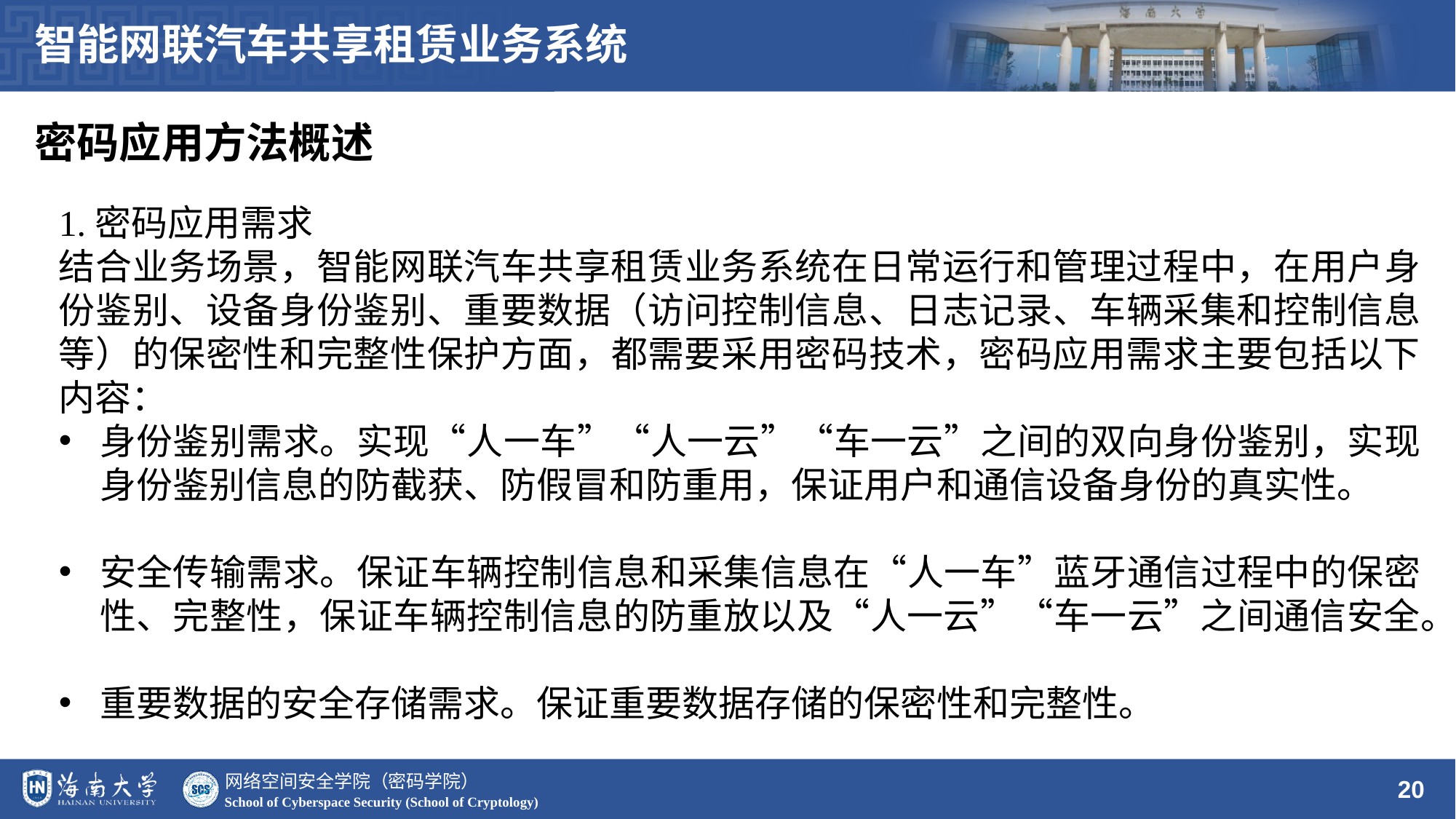

智能网联汽车共享租赁业务系统
密码应用方法概述
1.密码应用需求
结合业务场景，智能网联汽车共享租赁业务系统在日常运行和管理过程中，在用户身份鉴别、设备身份鉴别、重要数据（访问控制信息、日志记录、车辆采集和控制信息等）的保密性和完整性保护方面，都需要采用密码技术，密码应用需求主要包括以下内容：
身份鉴别需求。实现“人一车”“人一云”“车一云”之间的双向身份鉴别，实现身份鉴别信息的防截获、防假冒和防重用，保证用户和通信设备身份的真实性。

安全传输需求。保证车辆控制信息和采集信息在“人一车”蓝牙通信过程中的保密性、完整性，保证车辆控制信息的防重放以及“人一云”“车一云”之间通信安全。

重要数据的安全存储需求。保证重要数据存储的保密性和完整性。
20